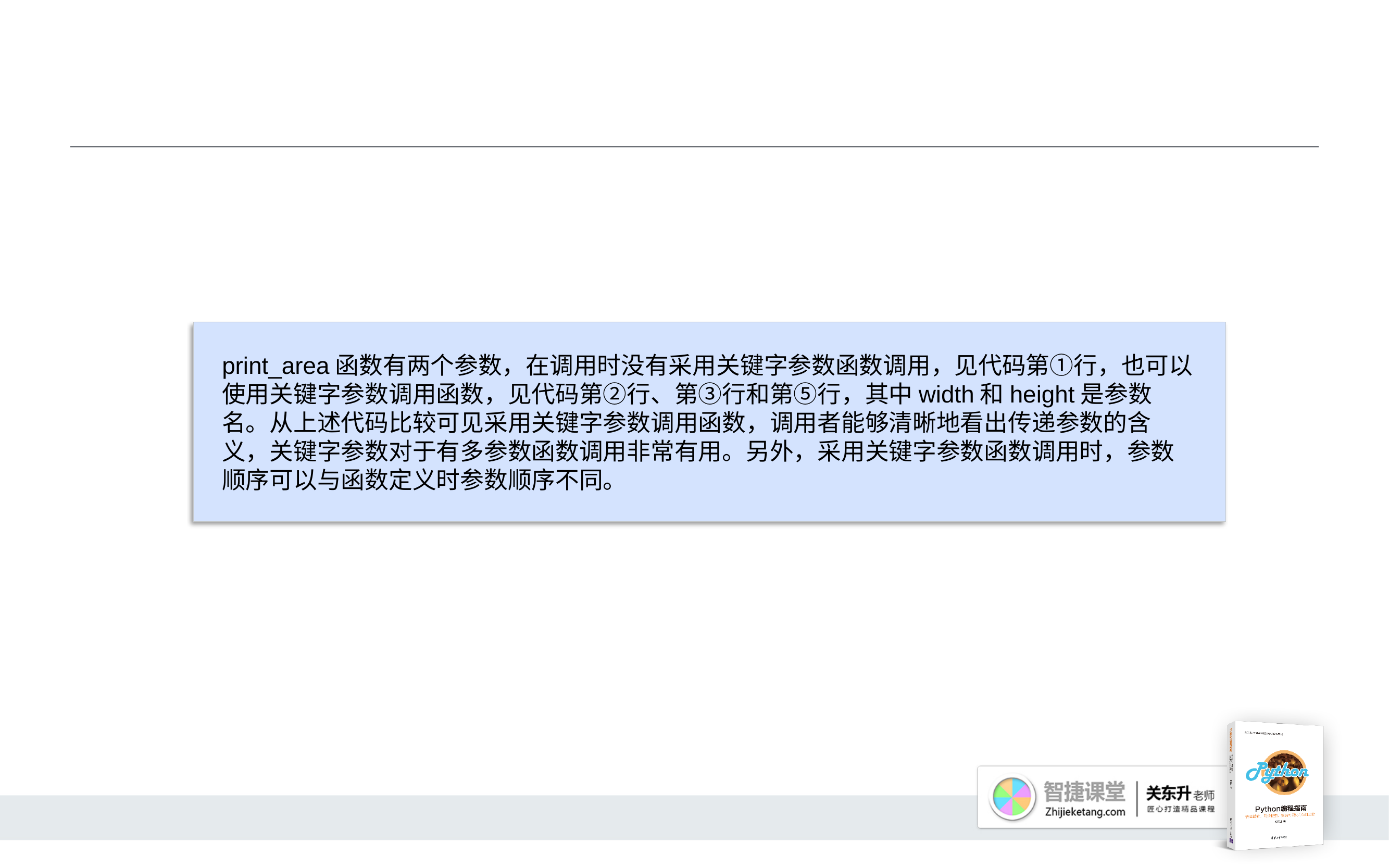

#
print_area函数有两个参数，在调用时没有采用关键字参数函数调用，见代码第①行，也可以使用关键字参数调用函数，见代码第②行、第③行和第⑤行，其中width和height是参数名。从上述代码比较可见采用关键字参数调用函数，调用者能够清晰地看出传递参数的含义，关键字参数对于有多参数函数调用非常有用。另外，采用关键字参数函数调用时，参数顺序可以与函数定义时参数顺序不同。